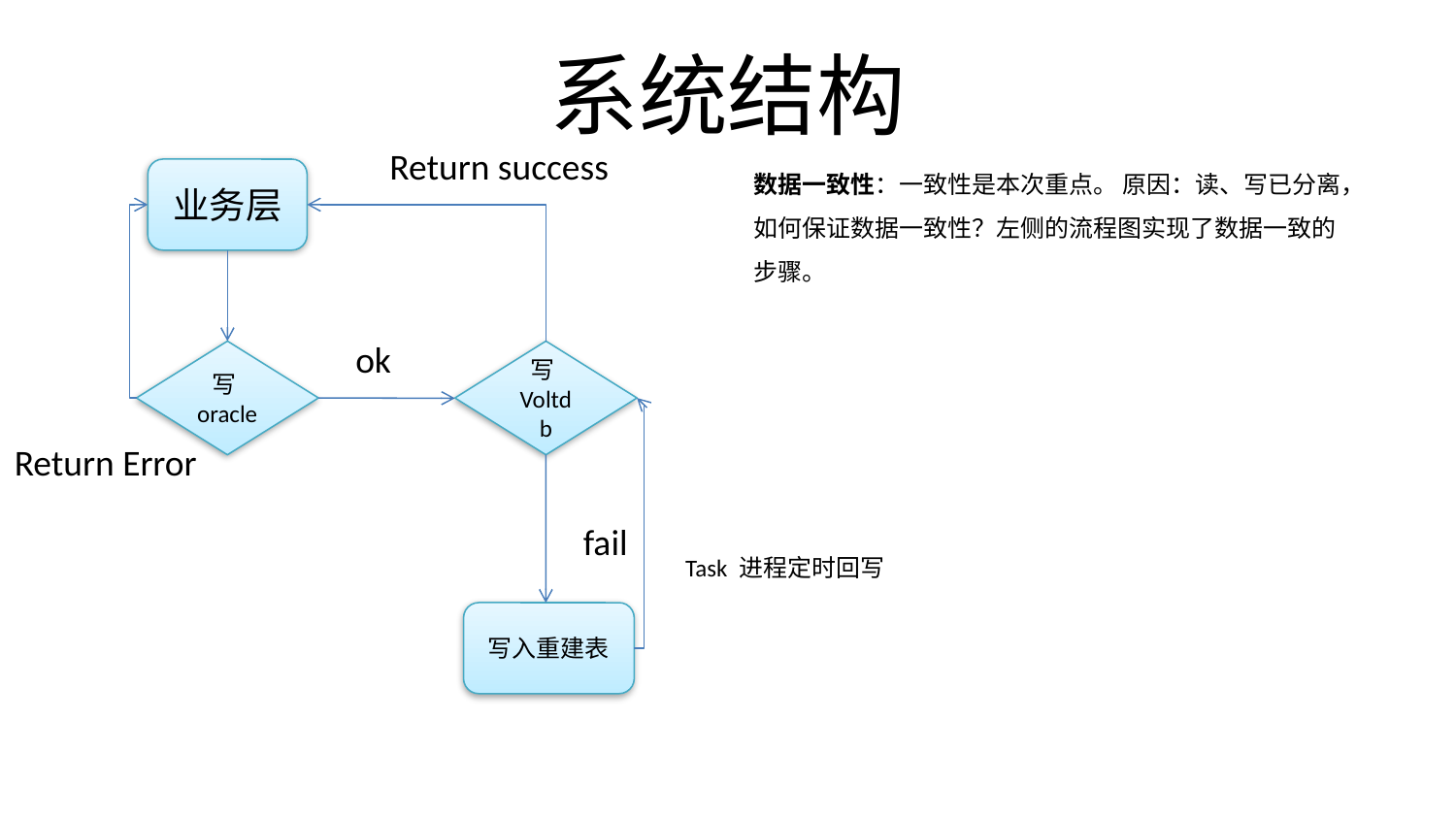

# 系统结构
Return success
数据一致性：一致性是本次重点。 原因：读、写已分离，如何保证数据一致性？左侧的流程图实现了数据一致的步骤。
业务层
ok
写oracle
写Voltdb
Return Error
fail
Task 进程定时回写
写入重建表